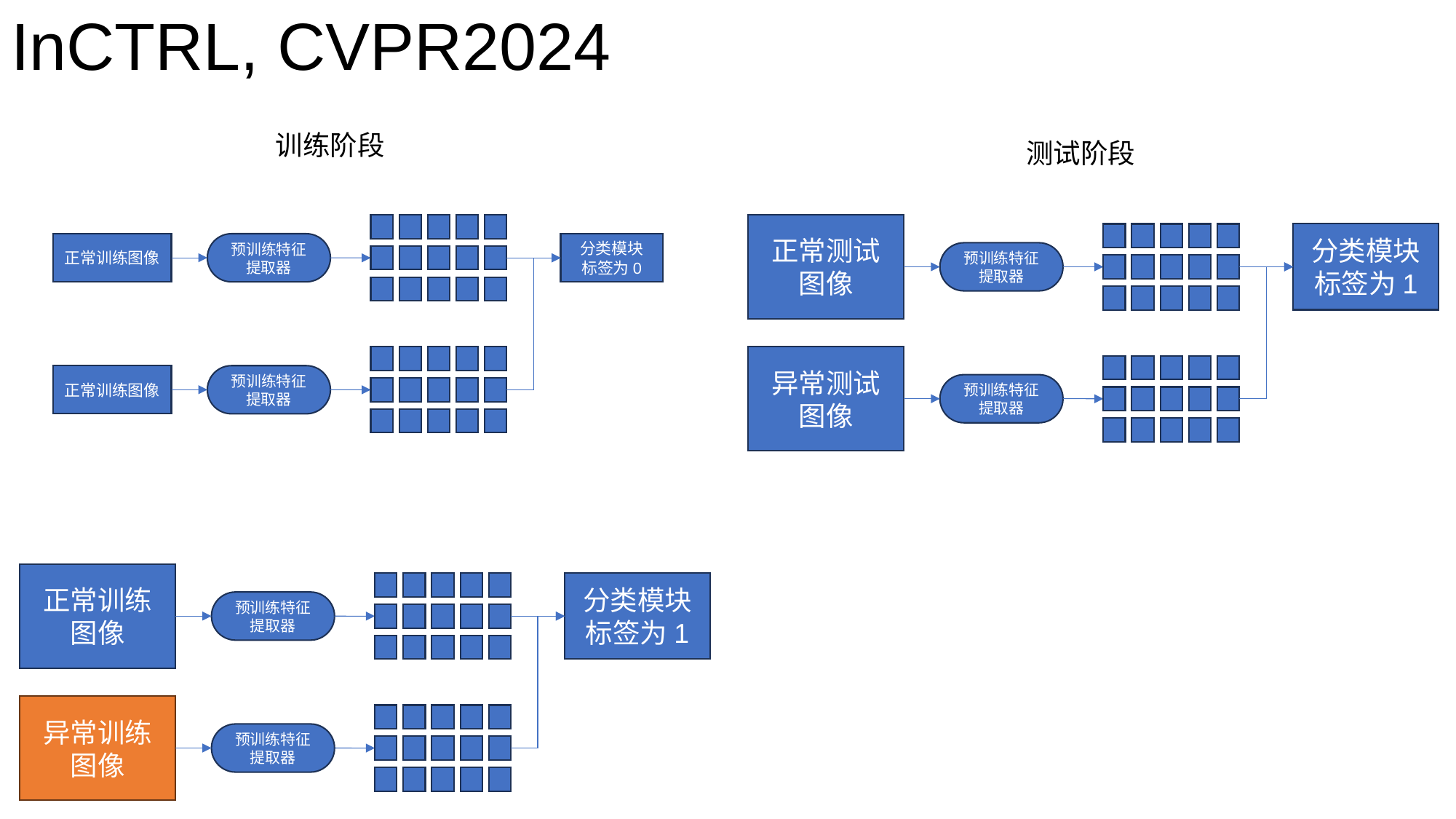

# InCTRL, CVPR2024
训练阶段
测试阶段
正常测试图像

分类模块
标签为1

正常训练图像
分类模块
标签为0
预训练特征提取器
预训练特征提取器
异常测试图像

正常训练图像
预训练特征提取器
预训练特征提取器
正常训练图像
分类模块
标签为1

预训练特征提取器
异常训练图像

预训练特征提取器